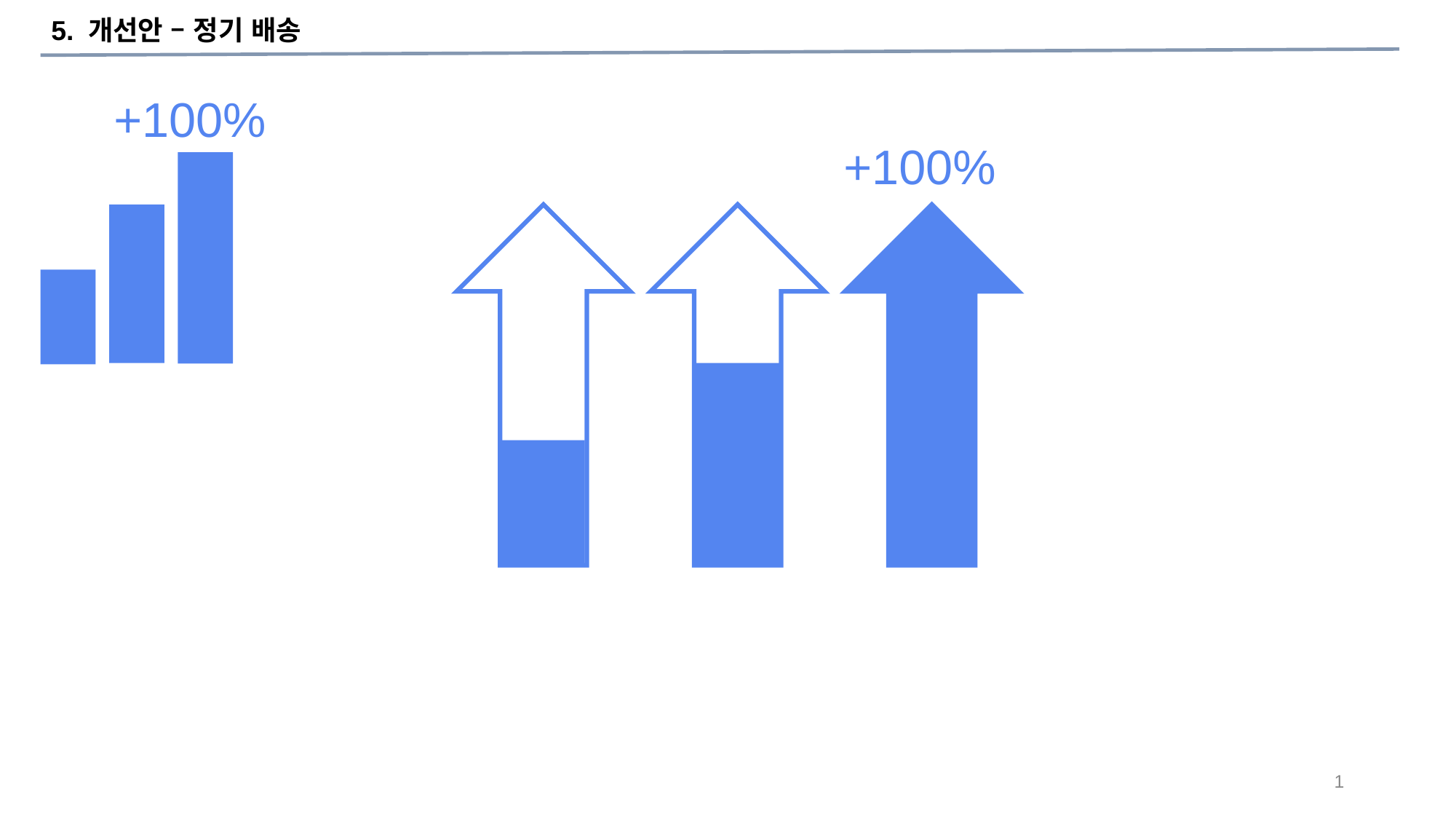

5. 개선안 – 정기 배송

+100%
+100%

1